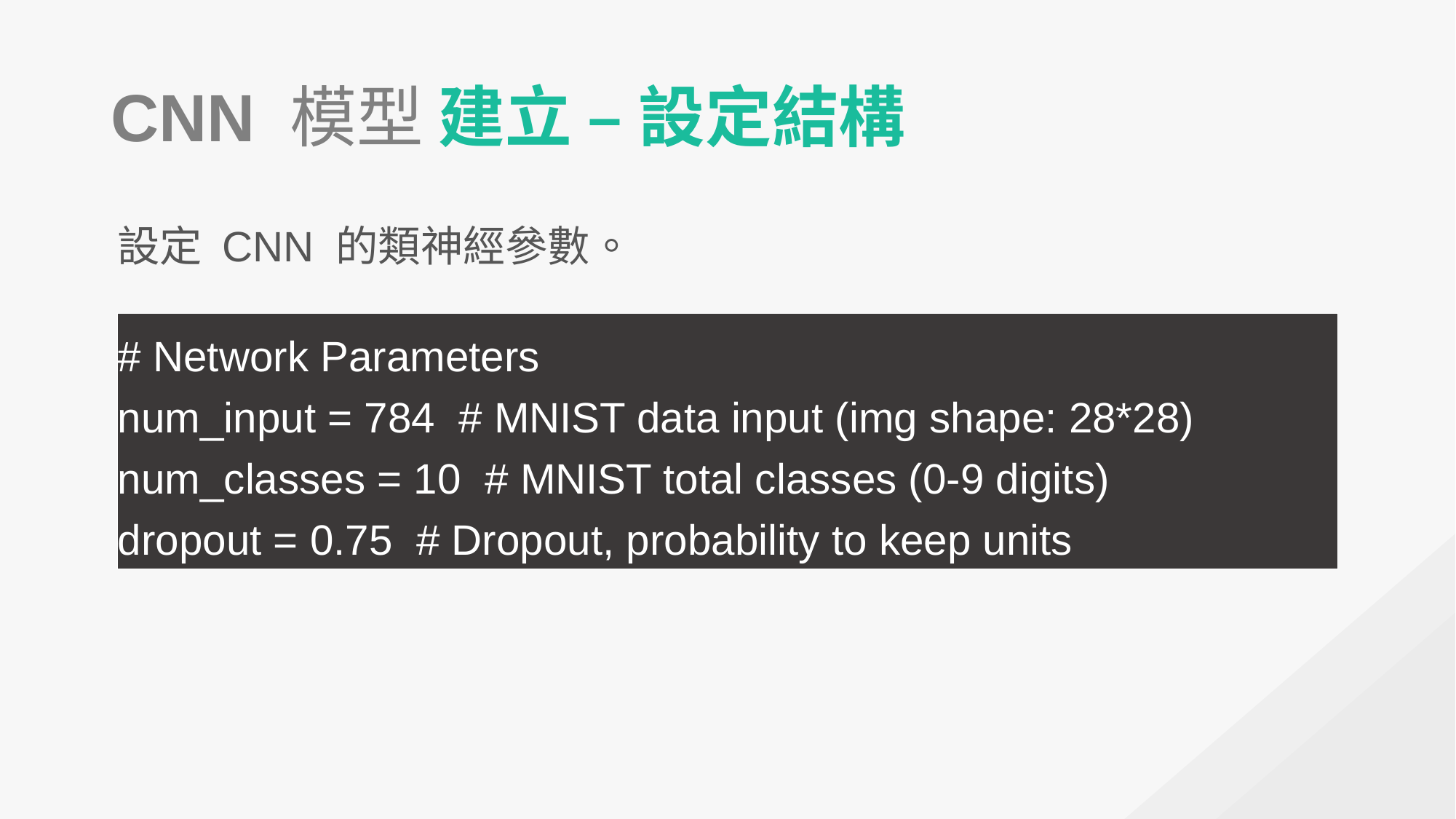

CNN 模型 建立 – 設定結構
設定 CNN 的類神經參數。
# Network Parameters
num_input = 784  # MNIST data input (img shape: 28*28)
num_classes = 10  # MNIST total classes (0-9 digits)
dropout = 0.75  # Dropout, probability to keep units